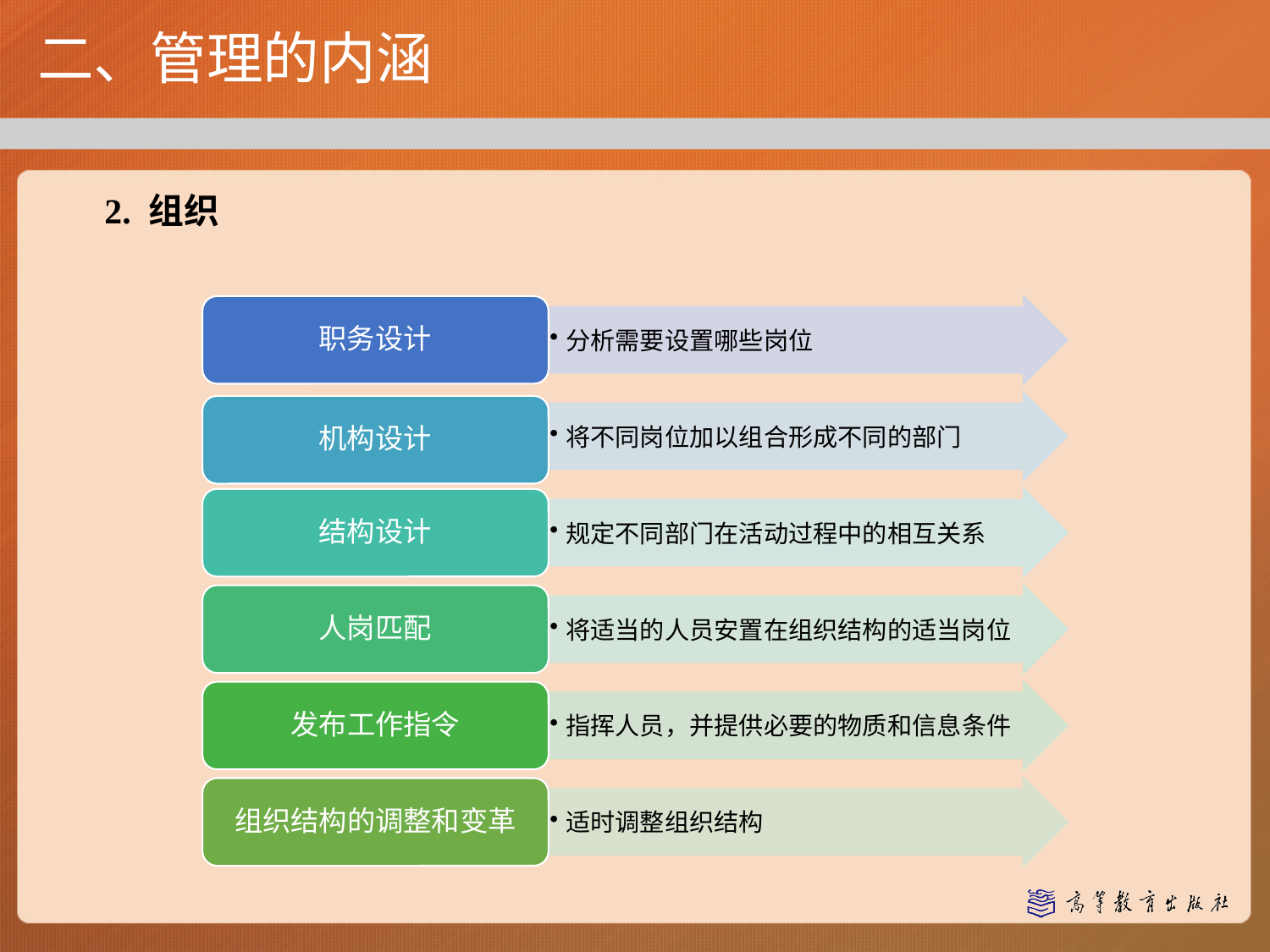

二、管理的内涵
2. 组织
分析需要设置哪些岗位
职务设计
将不同岗位加以组合形成不同的部门
机构设计
规定不同部门在活动过程中的相互关系
结构设计
将适当的人员安置在组织结构的适当岗位
人岗匹配
指挥人员，并提供必要的物质和信息条件
发布工作指令
适时调整组织结构
组织结构的调整和变革